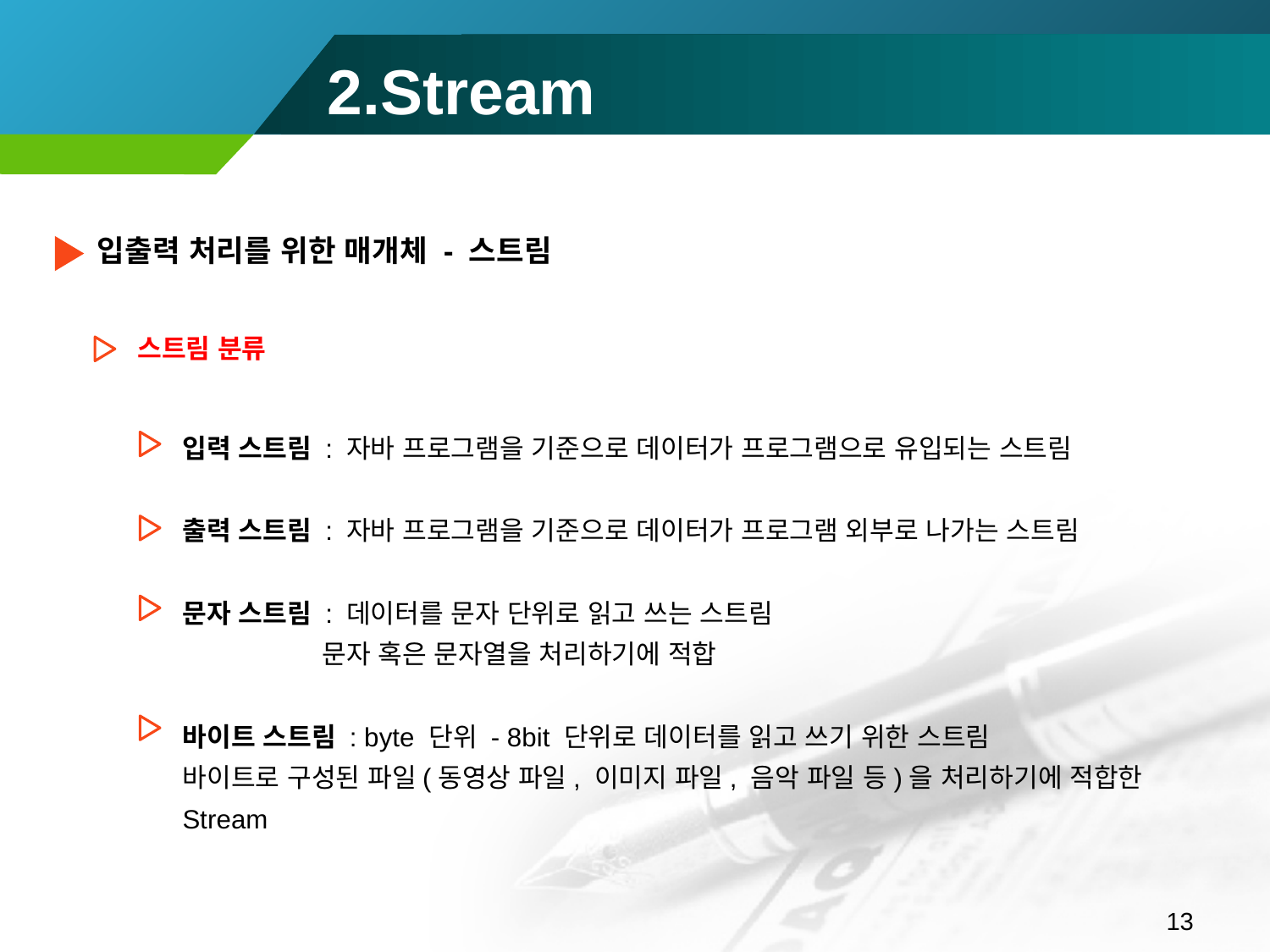

2.Stream
입출력 처리를 위한 매개체 - 스트림

스트림 분류

입력 스트림 : 자바 프로그램을 기준으로 데이터가 프로그램으로 유입되는 스트림

출력 스트림 : 자바 프로그램을 기준으로 데이터가 프로그램 외부로 나가는 스트림

문자 스트림 : 데이터를 문자 단위로 읽고 쓰는 스트림
                  문자 혹은 문자열을 처리하기에 적합

바이트 스트림 : byte 단위 - 8bit 단위로 데이터를 읽고 쓰기 위한 스트림
바이트로 구성된 파일(동영상 파일, 이미지 파일, 음악 파일 등)을 처리하기에 적합한 Stream

13